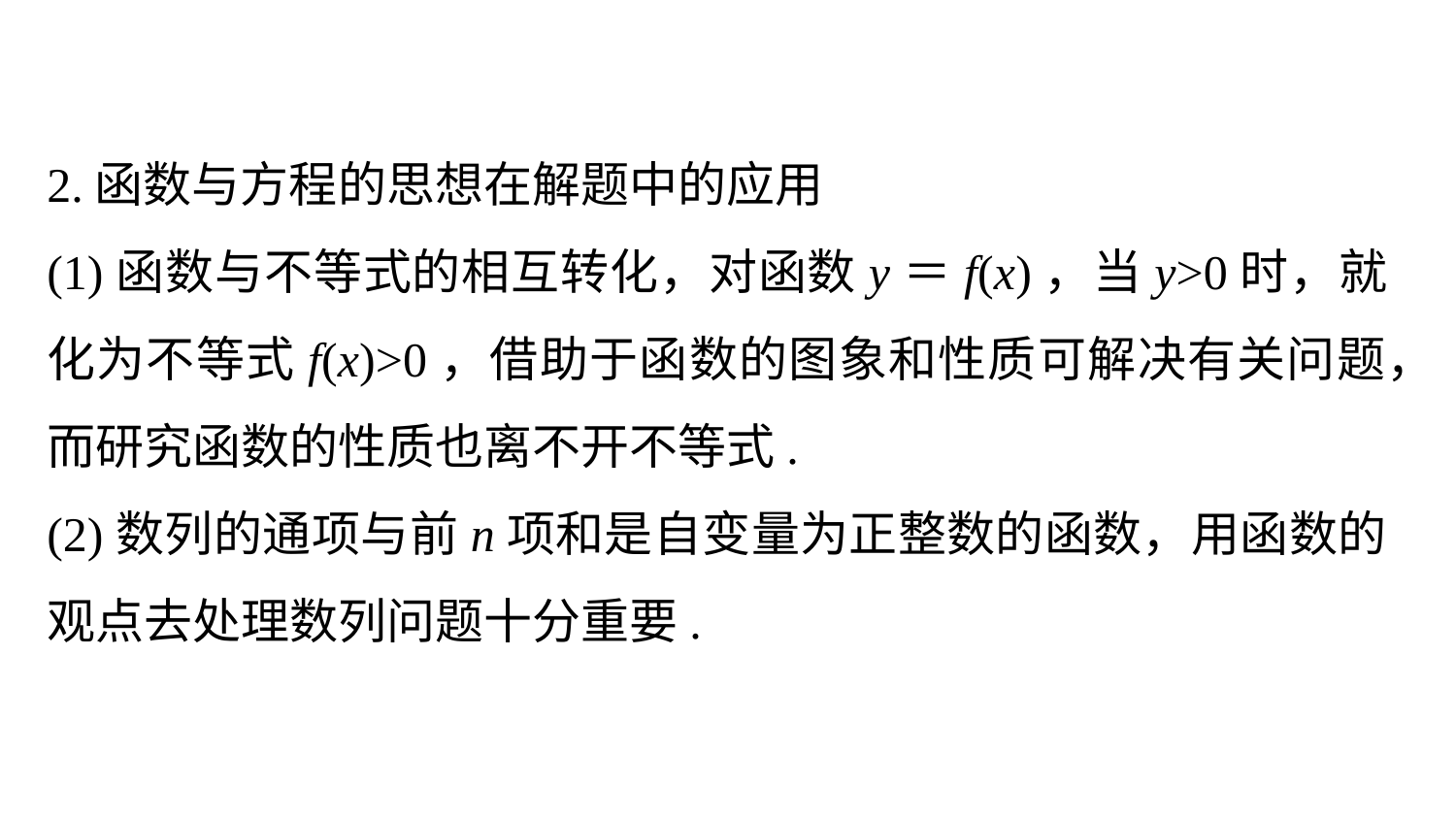

2.函数与方程的思想在解题中的应用
(1)函数与不等式的相互转化，对函数y＝f(x)，当y>0时，就化为不等式f(x)>0，借助于函数的图象和性质可解决有关问题，而研究函数的性质也离不开不等式.
(2)数列的通项与前n项和是自变量为正整数的函数，用函数的观点去处理数列问题十分重要.